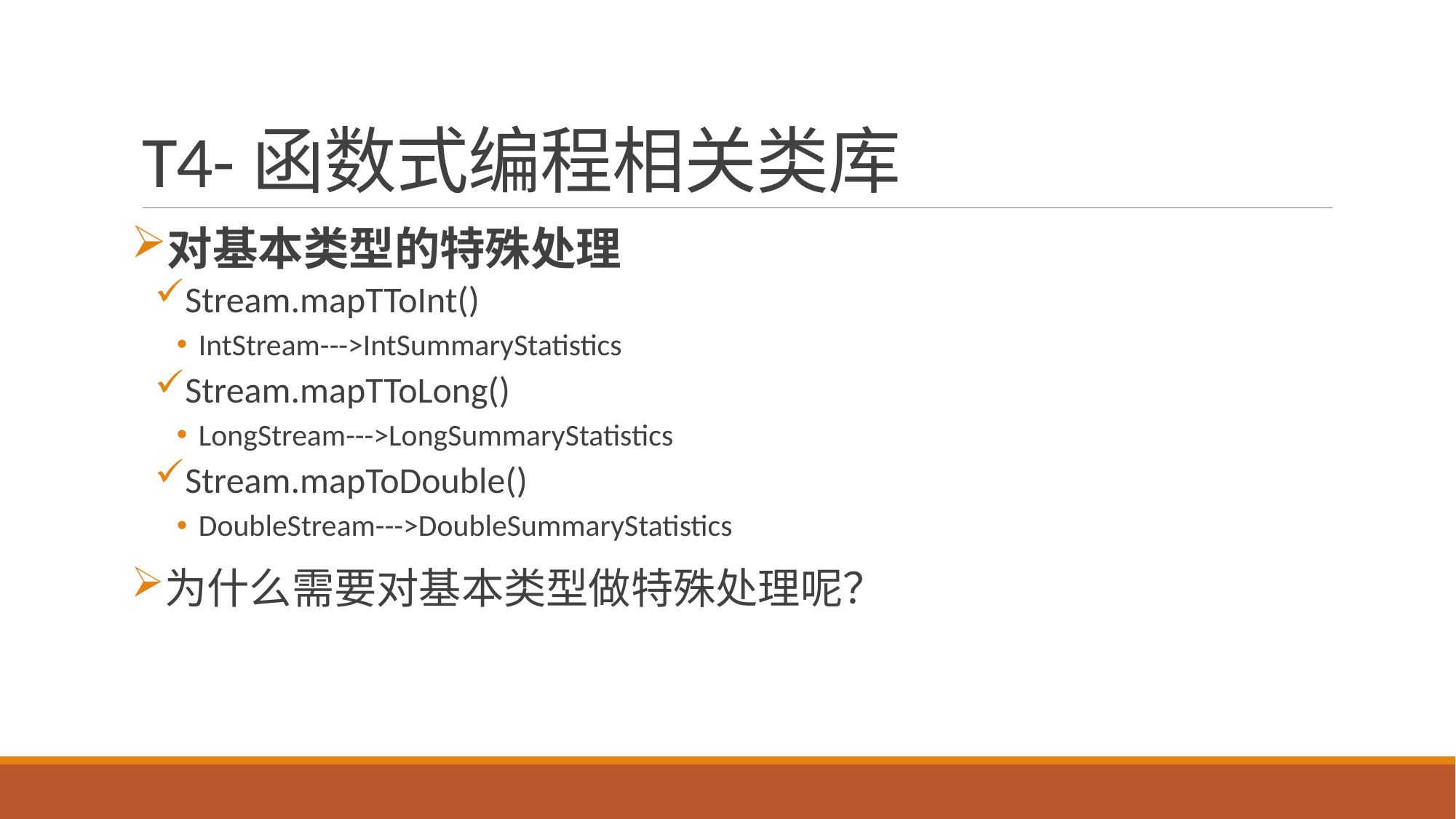

# T4-函数式编程相关类库
对基本类型的特殊处理
Stream.mapTToInt()
IntStream--->IntSummaryStatistics
Stream.mapTToLong()
LongStream--->LongSummaryStatistics
Stream.mapToDouble()
DoubleStream--->DoubleSummaryStatistics
为什么需要对基本类型做特殊处理呢？